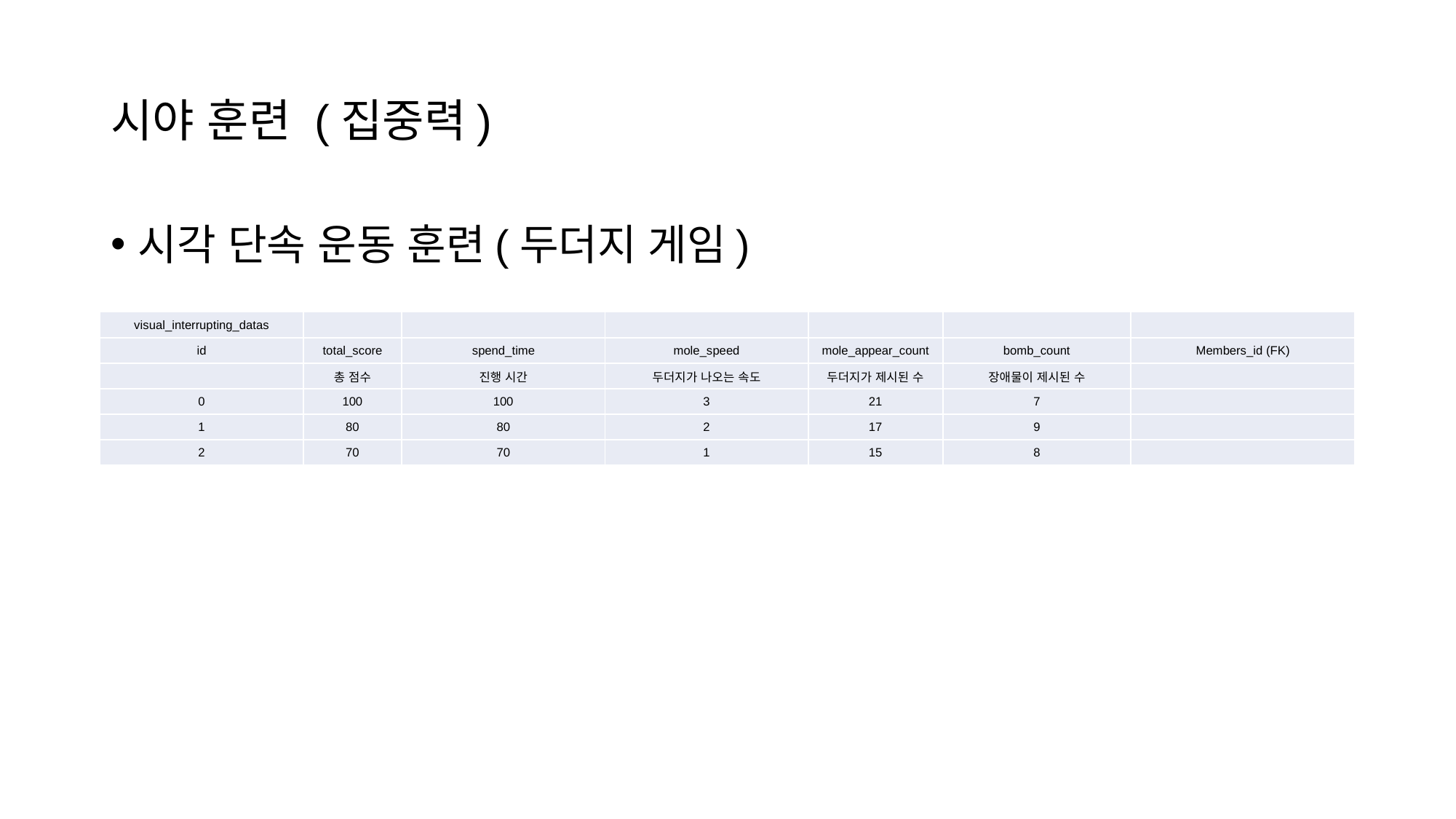

# 시야 훈련 (집중력)
시각 단속 운동 훈련(두더지 게임)
| visual\_interrupting\_datas |  |  |  |  |  |  |
| --- | --- | --- | --- | --- | --- | --- |
| id | total\_score | spend\_time | mole\_speed | mole\_appear\_count | bomb\_count | Members\_id (FK) |
|  | 총 점수 | 진행 시간 | 두더지가 나오는 속도 | 두더지가 제시된 수 | 장애물이 제시된 수 |  |
| 0 | 100 | 100 | 3 | 21 | 7 |  |
| 1 | 80 | 80 | 2 | 17 | 9 |  |
| 2 | 70 | 70 | 1 | 15 | 8 |  |